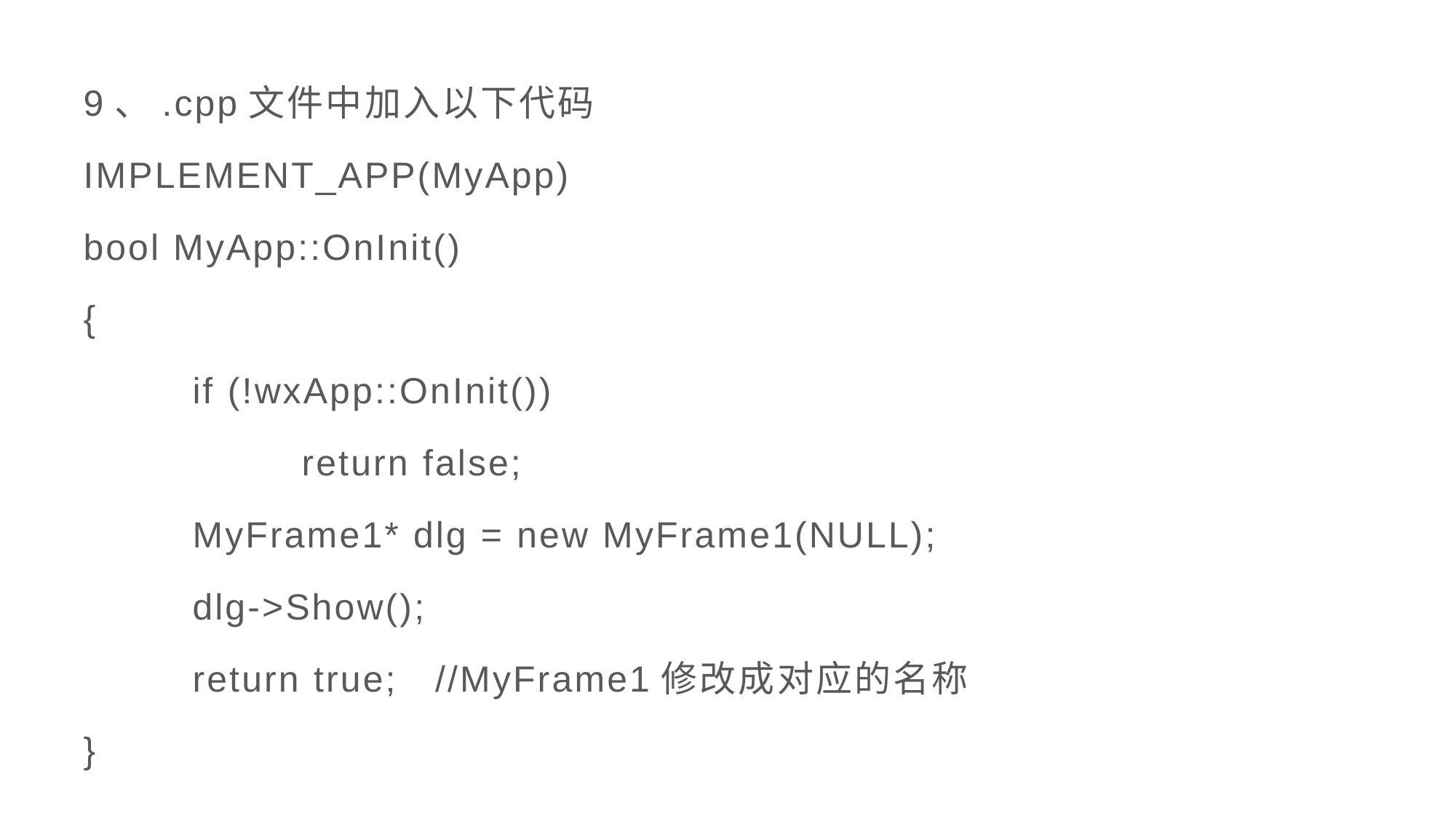

9、.cpp文件中加入以下代码
IMPLEMENT_APP(MyApp)
bool MyApp::OnInit()
{
	if (!wxApp::OnInit())
		return false;
	MyFrame1* dlg = new MyFrame1(NULL);
	dlg->Show();
	return true;   //MyFrame1修改成对应的名称
}